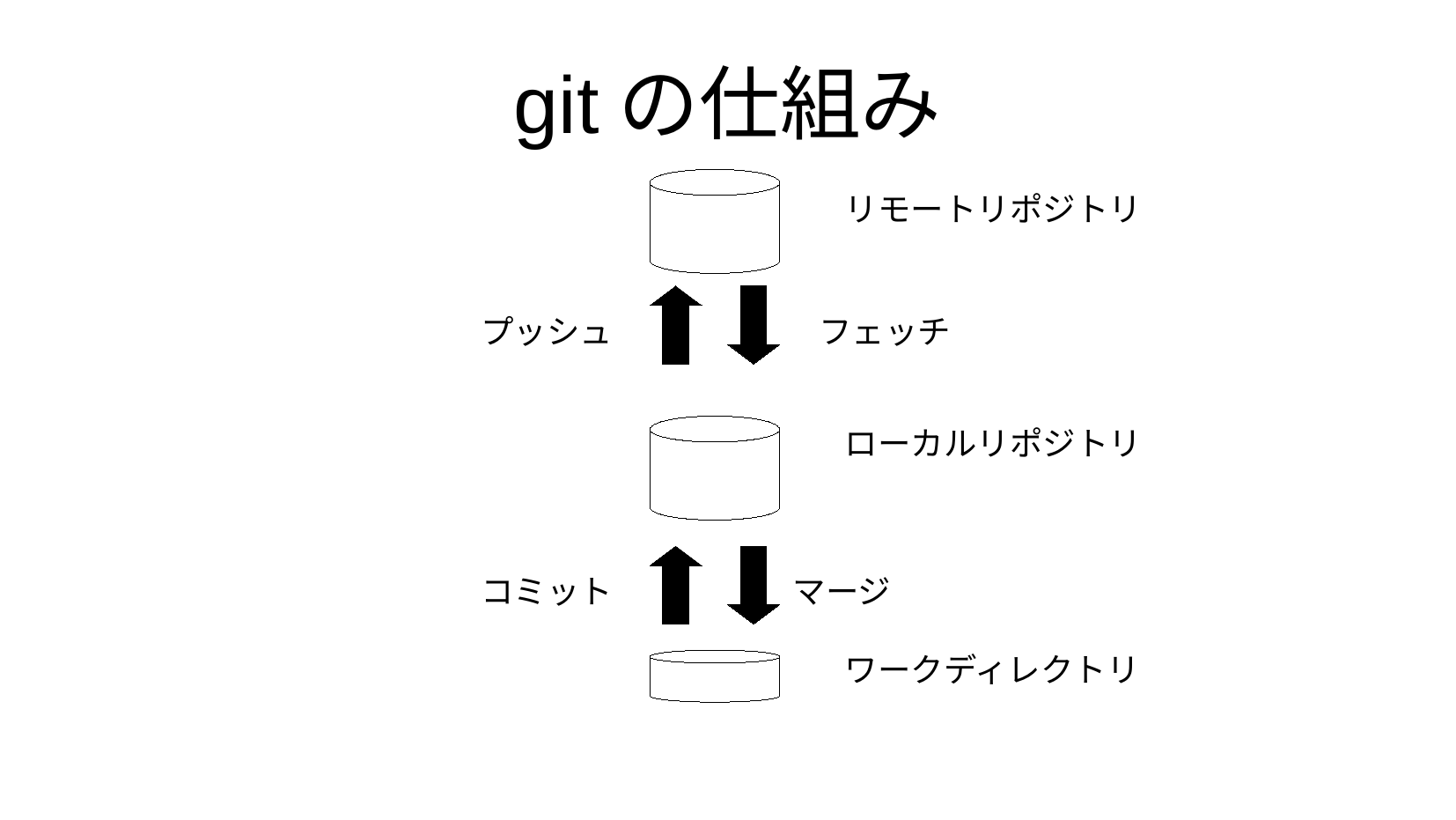

gitの仕組み

リモートリポジトリ

プッシュ
フェッチ

ローカルリポジトリ

コミット
マージ
ワークディレクトリ